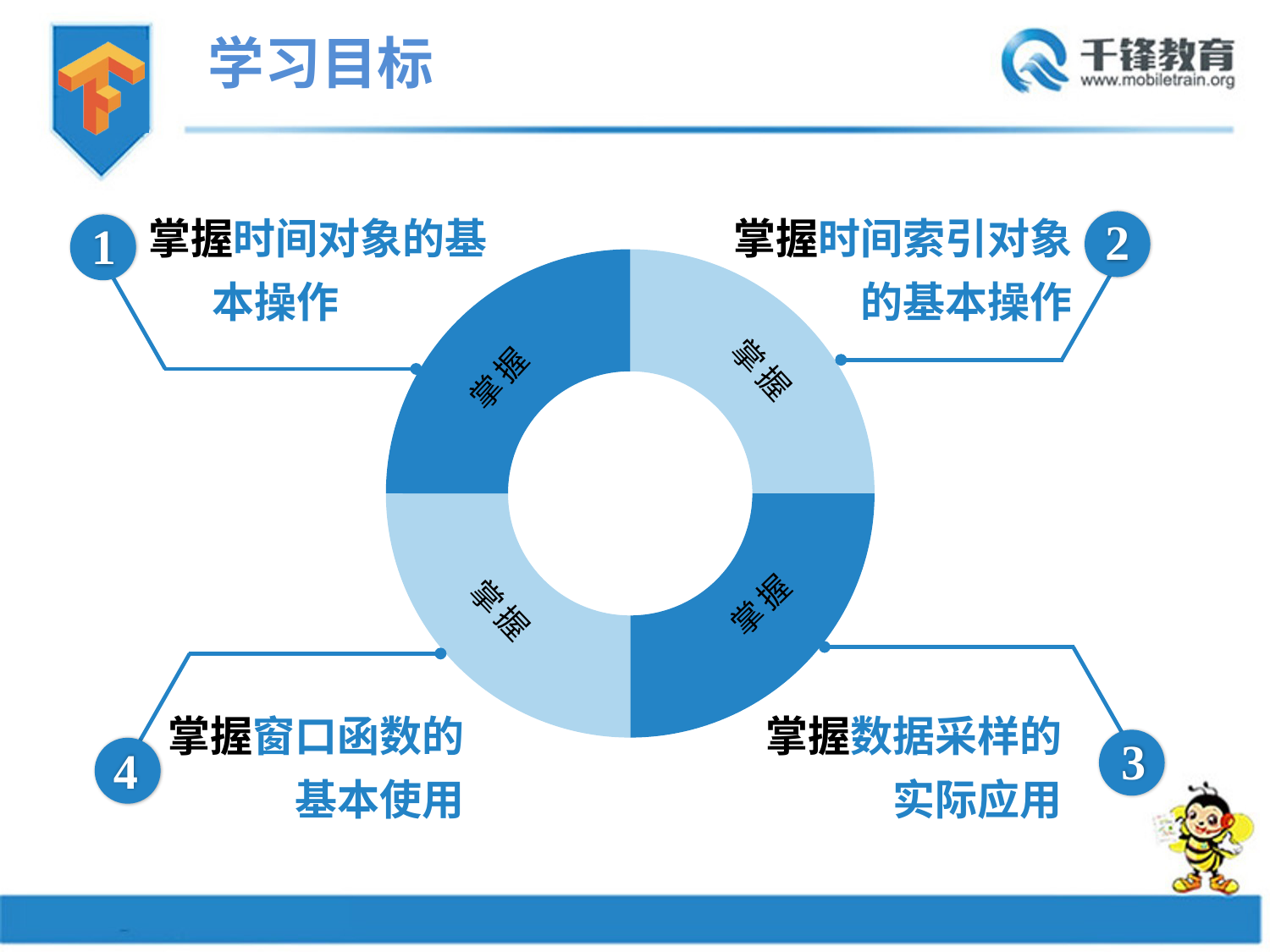

学习目标
掌握时间索引对象的基本操作
2

掌握时间对象的基本操作
1

### Chart

| Category | 销售额 |
|---|---|
| 掌握知识 | 2.5 |
| 理解知识 | 2.5 |
| 熟悉知识 | 2.5 |
| 了解知识 | 2.5 |
掌握
掌握
掌握
掌握
掌握数据采样的实际应用
3

掌握窗口函数的基本使用
4